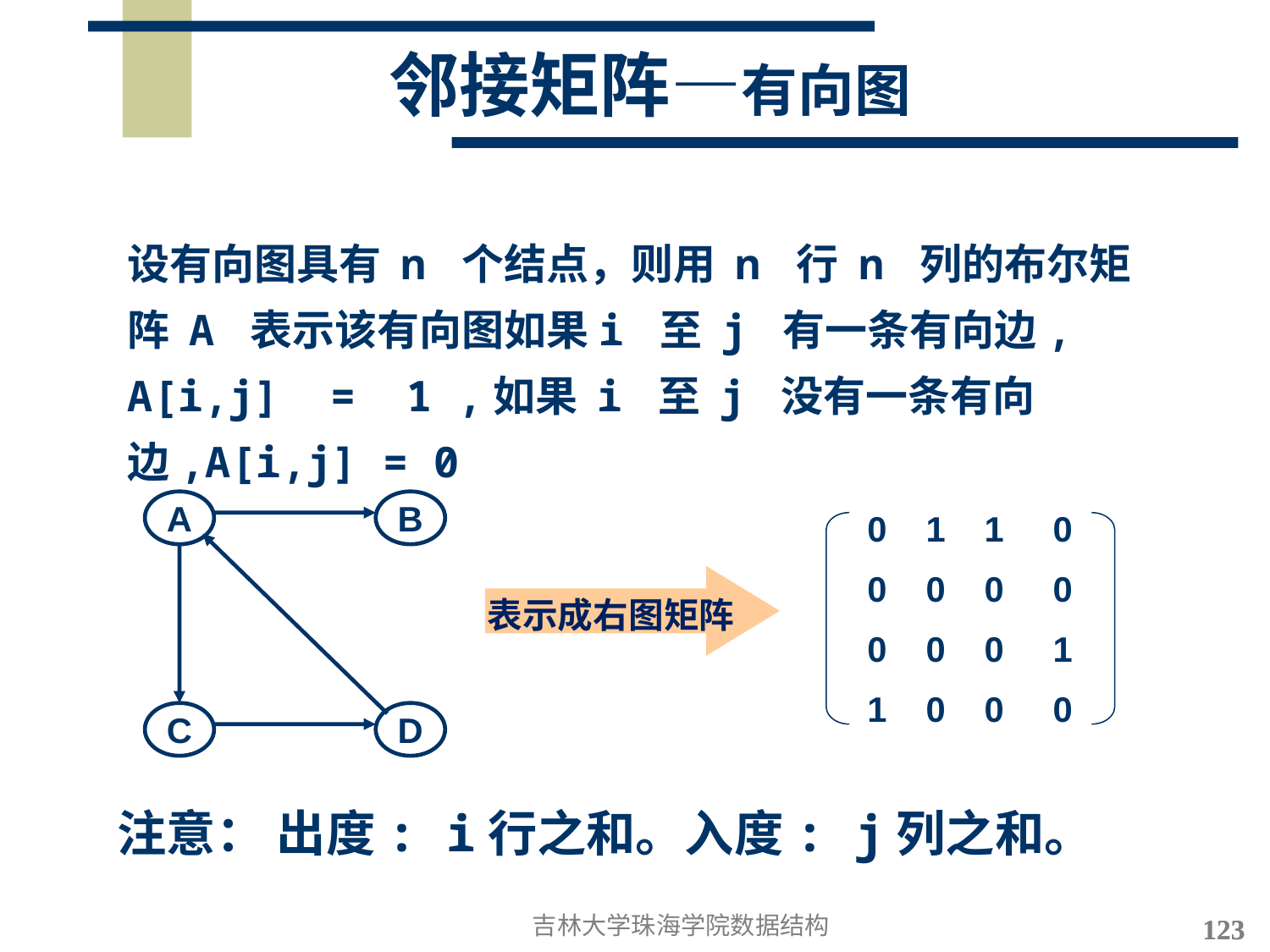

# 邻接矩阵—有向图
设有向图具有 n 个结点，则用 n 行 n 列的布尔矩阵 A 表示该有向图如果i 至 j 有一条有向边, A[i,j]  =  1 ,如果 i 至 j 没有一条有向边,A[i,j] = 0

A
B

C
D

0    1    1     0
0    0    0     0
0    0    0     1
1    0    0     0

表示成右图矩阵
注意： 出度: i行之和。入度: j列之和。
123
吉林大学珠海学院数据结构